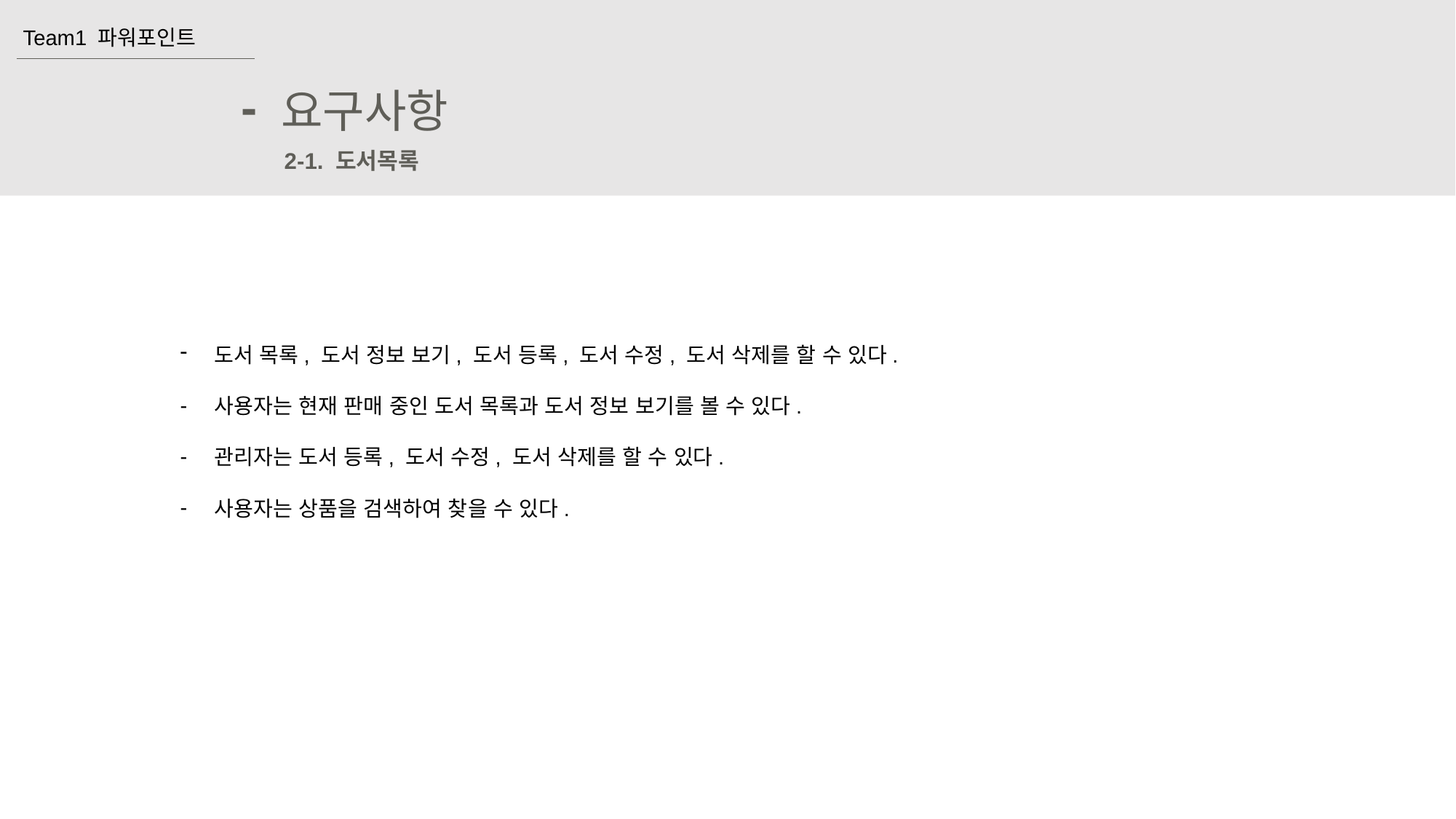

Team1 파워포인트
-
요구사항
2-1. 도서목록
도서 목록, 도서 정보 보기, 도서 등록, 도서 수정, 도서 삭제를 할 수 있다.

사용자는 현재 판매 중인 도서 목록과 도서 정보 보기를 볼 수 있다.

관리자는 도서 등록, 도서 수정, 도서 삭제를 할 수 있다.

사용자는 상품을 검색하여 찾을 수 있다.